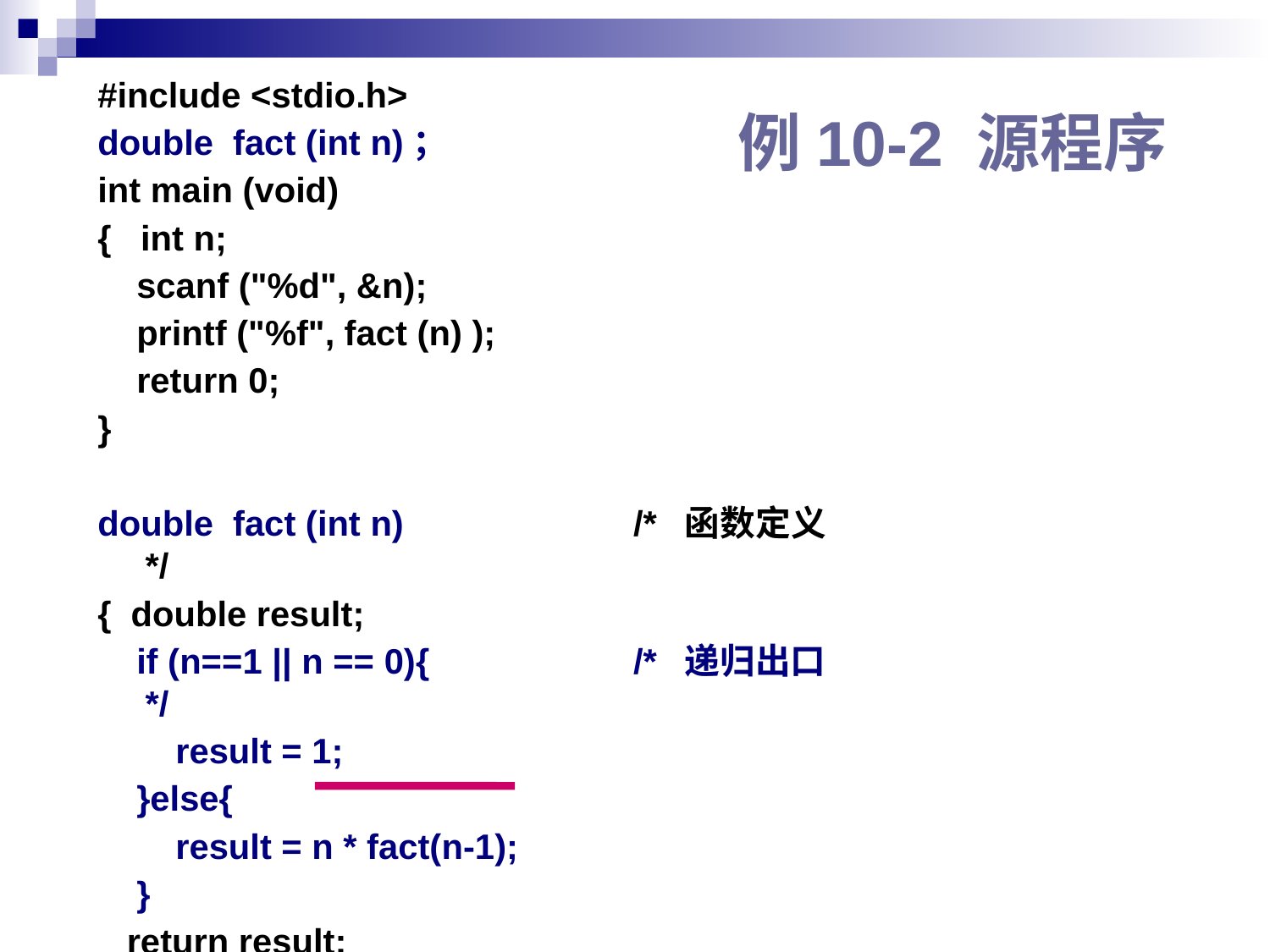

#include <stdio.h>
double  fact (int n)；
int main (void)
{   int n;
    scanf ("%d", &n);
    printf ("%f", fact (n) );
    return 0;
}

double  fact (int n)	           /*  函数定义  */
{  double result;
    if (n==1 || n == 0){ 	           /*  递归出口  */
        result = 1;
    }else{
        result = n * fact(n-1);
    }
   return result;
}
# 例10-2 源程序